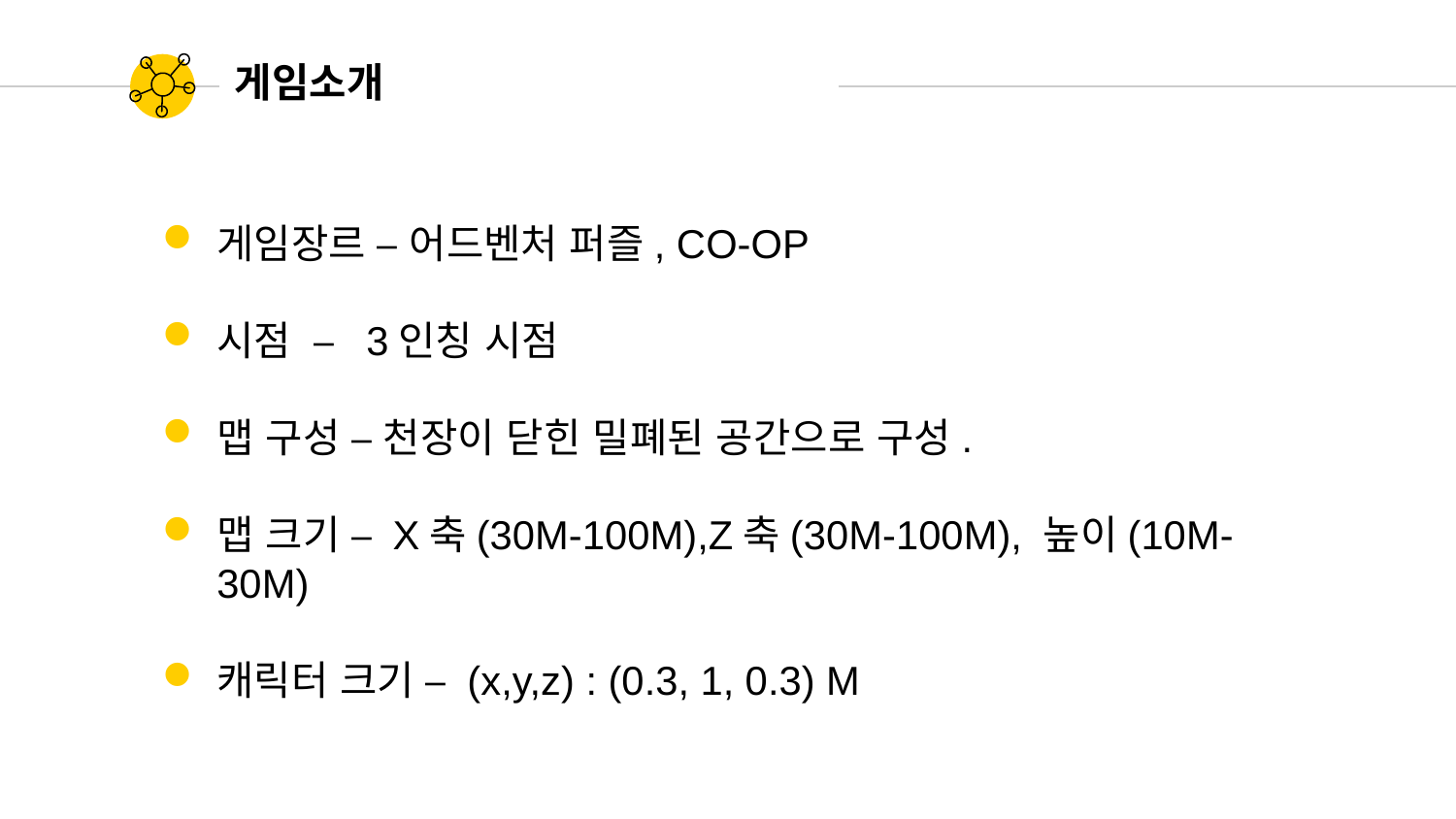

게임소개
게임장르 – 어드벤처 퍼즐, CO-OP

시점  –  3인칭 시점

맵 구성 – 천장이 닫힌 밀폐된 공간으로 구성.

맵 크기 – X축(30M-100M),Z축(30M-100M), 높이(10M-30M)

캐릭터 크기 – (x,y,z) : (0.3, 1, 0.3) M